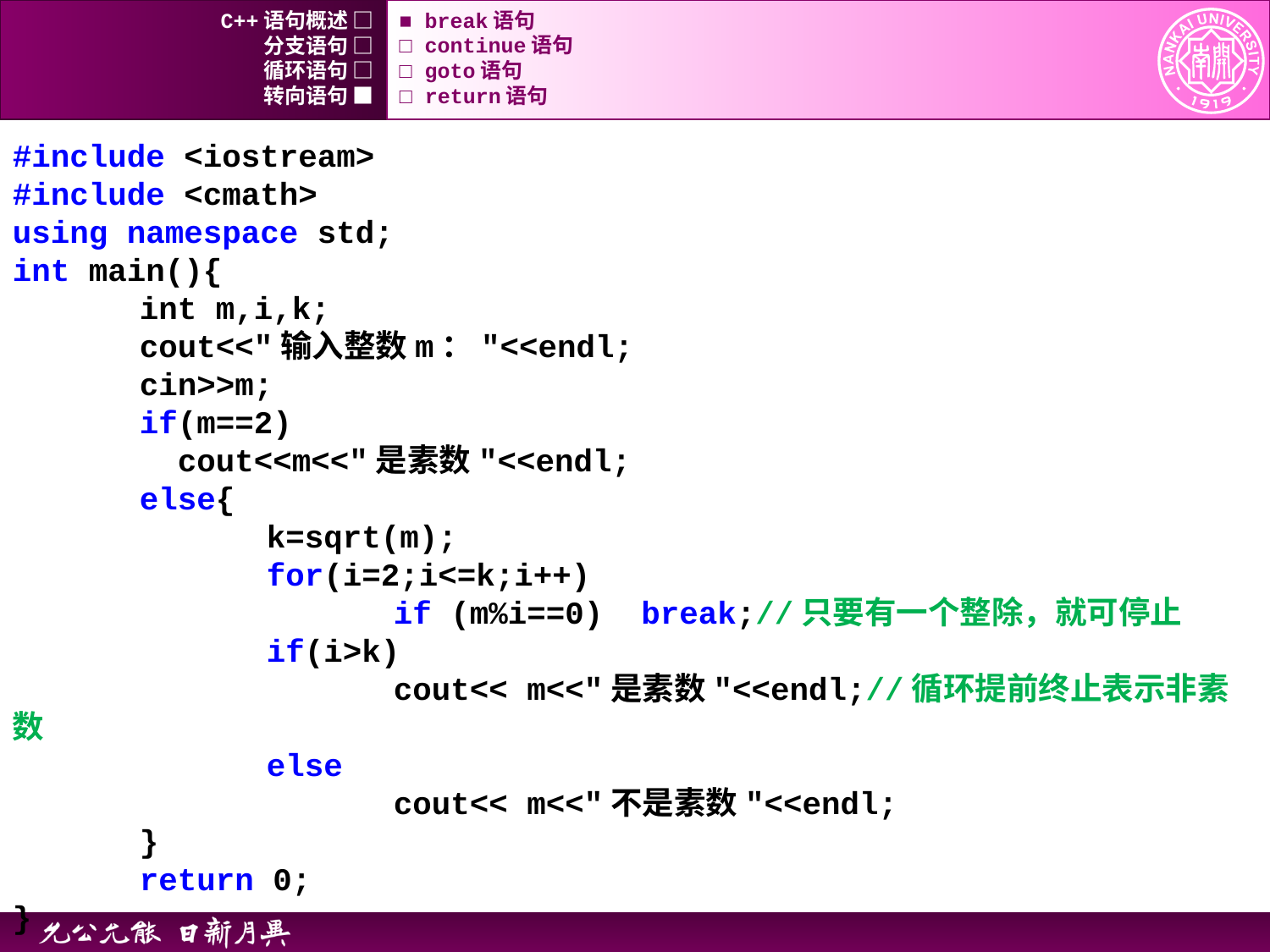

C++语句概述 □
■ break语句
分支语句 □
□ continue语句
循环语句 □
□ goto语句
转向语句 ■
□ return语句
#include <iostream>
#include <cmath>
using namespace std;
int main(){
	int m,i,k;
	cout<<"输入整数m："<<endl;
	cin>>m;
	if(m==2)
	  cout<<m<<"是素数"<<endl;
	else{
		k=sqrt(m);
		for(i=2;i<=k;i++)
			if (m%i==0)  break;//只要有一个整除，就可停止
		if(i>k)
			cout<< m<<"是素数"<<endl;//循环提前终止表示非素数
		else
			cout<< m<<"不是素数"<<endl;
	}
	return 0;
}